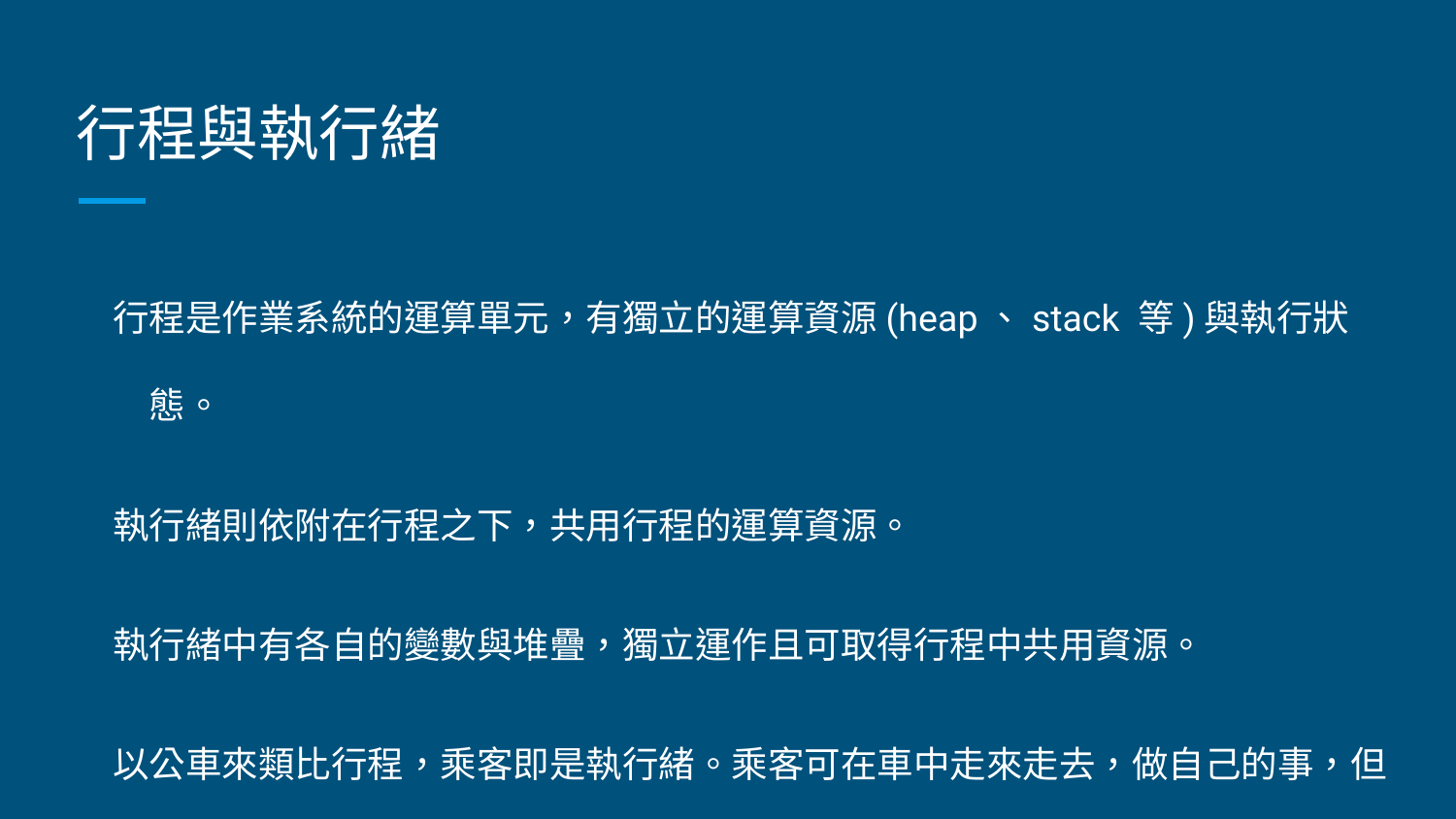

# 行程與執行緒
行程是作業系統的運算單元，有獨立的運算資源(heap、stack 等)與執行狀態。
執行緒則依附在行程之下，共用行程的運算資源。
執行緒中有各自的變數與堆疊，獨立運作且可取得行程中共用資源。
以公車來類比行程，乘客即是執行緒。乘客可在車中走來走去，做自己的事，但卻一同往一個方向行進。